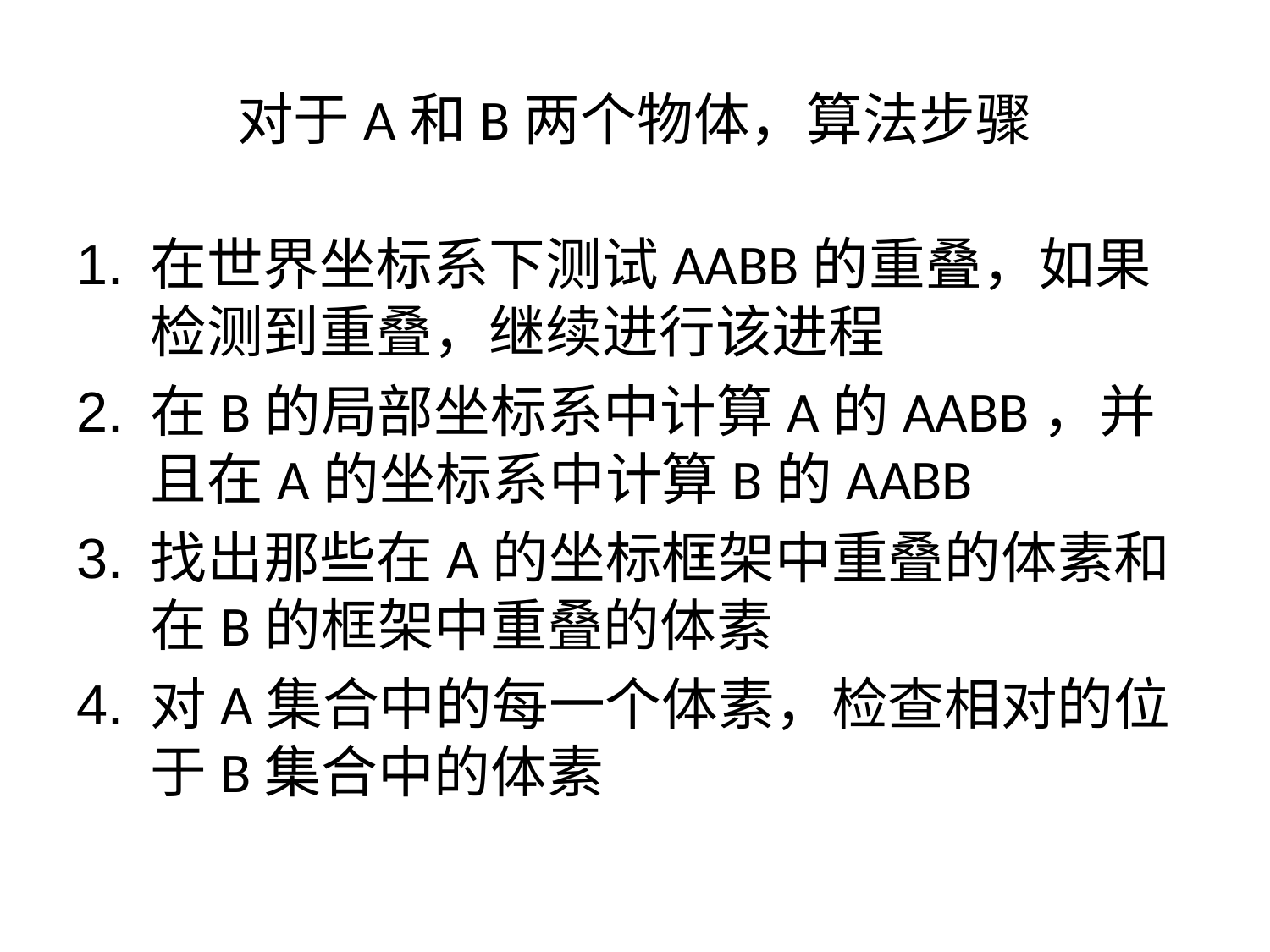

# 对于A和B两个物体，算法步骤
在世界坐标系下测试AABB的重叠，如果检测到重叠，继续进行该进程
在B的局部坐标系中计算A的AABB，并且在A的坐标系中计算B的AABB
找出那些在A的坐标框架中重叠的体素和在B的框架中重叠的体素
对A集合中的每一个体素，检查相对的位于B集合中的体素